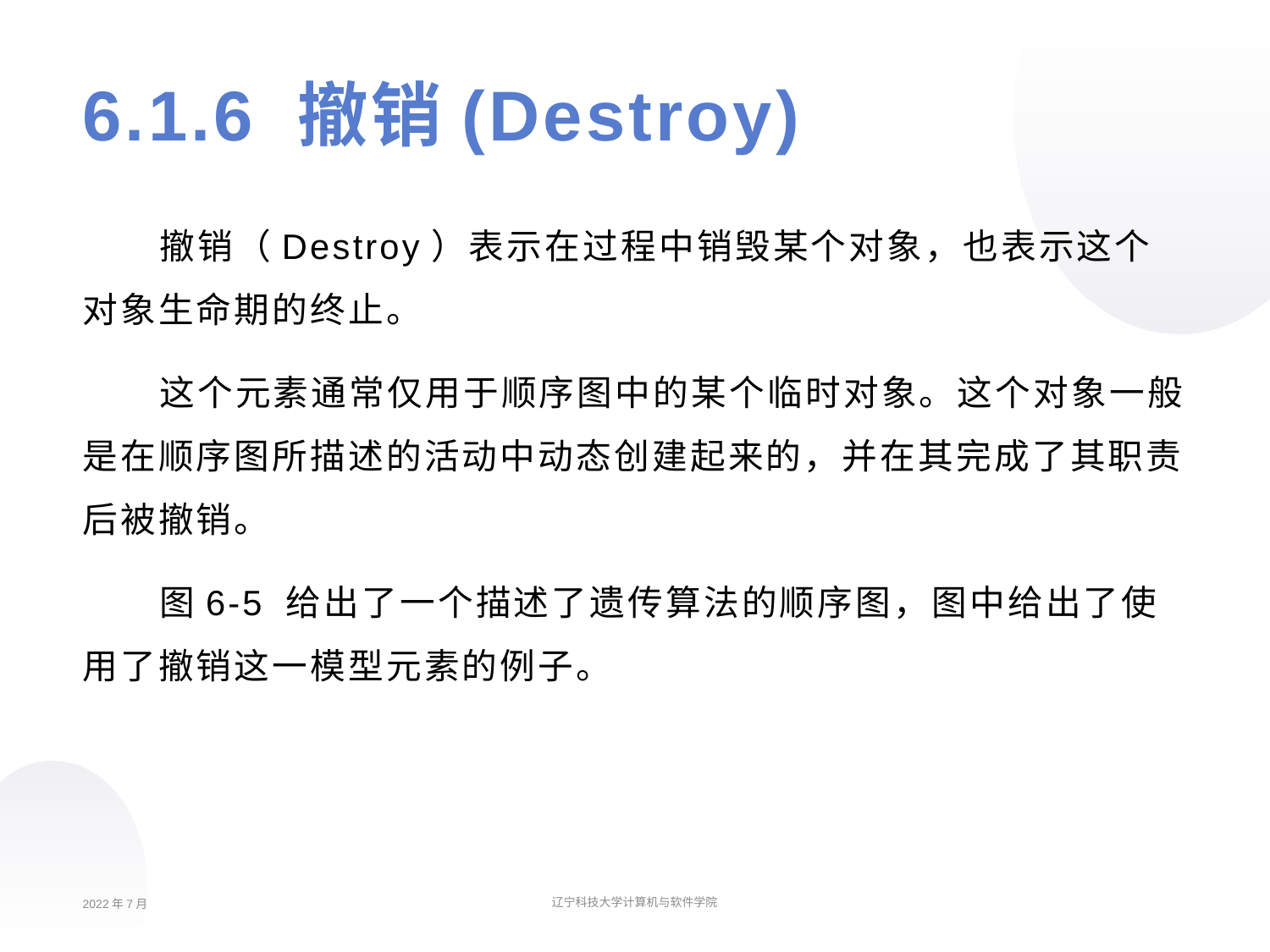

# 6.1.6 撤销(Destroy)
撤销（Destroy）表示在过程中销毁某个对象，也表示这个对象生命期的终止。
这个元素通常仅用于顺序图中的某个临时对象。这个对象一般是在顺序图所描述的活动中动态创建起来的，并在其完成了其职责后被撤销。
图6-5 给出了一个描述了遗传算法的顺序图，图中给出了使用了撤销这一模型元素的例子。

2022年7月
17
辽宁科技大学计算机与软件学院